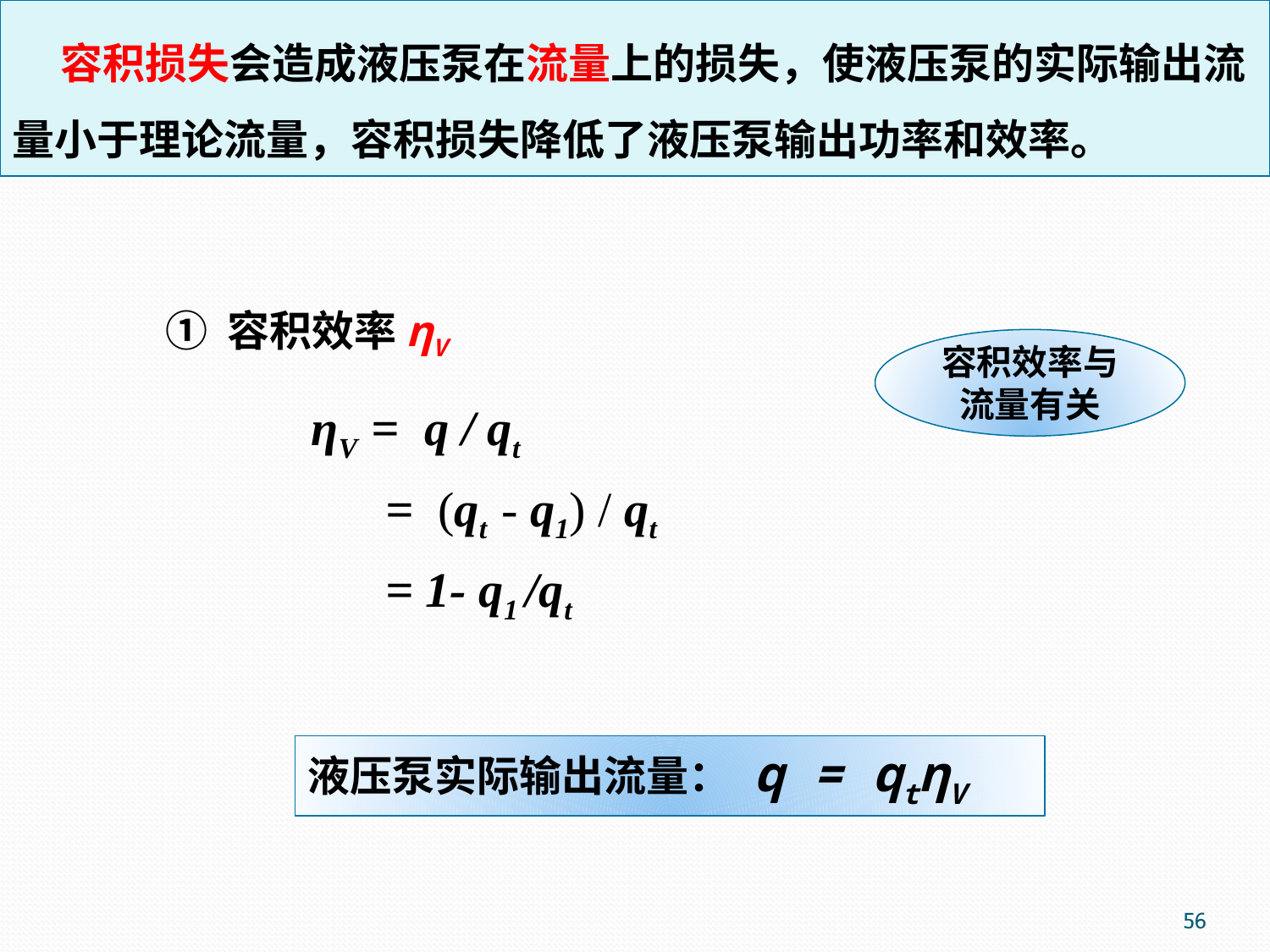

容积损失会造成液压泵在流量上的损失，使液压泵的实际输出流量小于理论流量，容积损失降低了液压泵输出功率和效率。
    ① 容积效率ηV
               ηV  =  q / qt
                     =  (qt  - q1) / qt
                     = 1- q1 /qt

容积效率与流量有关
液压泵实际输出流量： q = qtηV
56